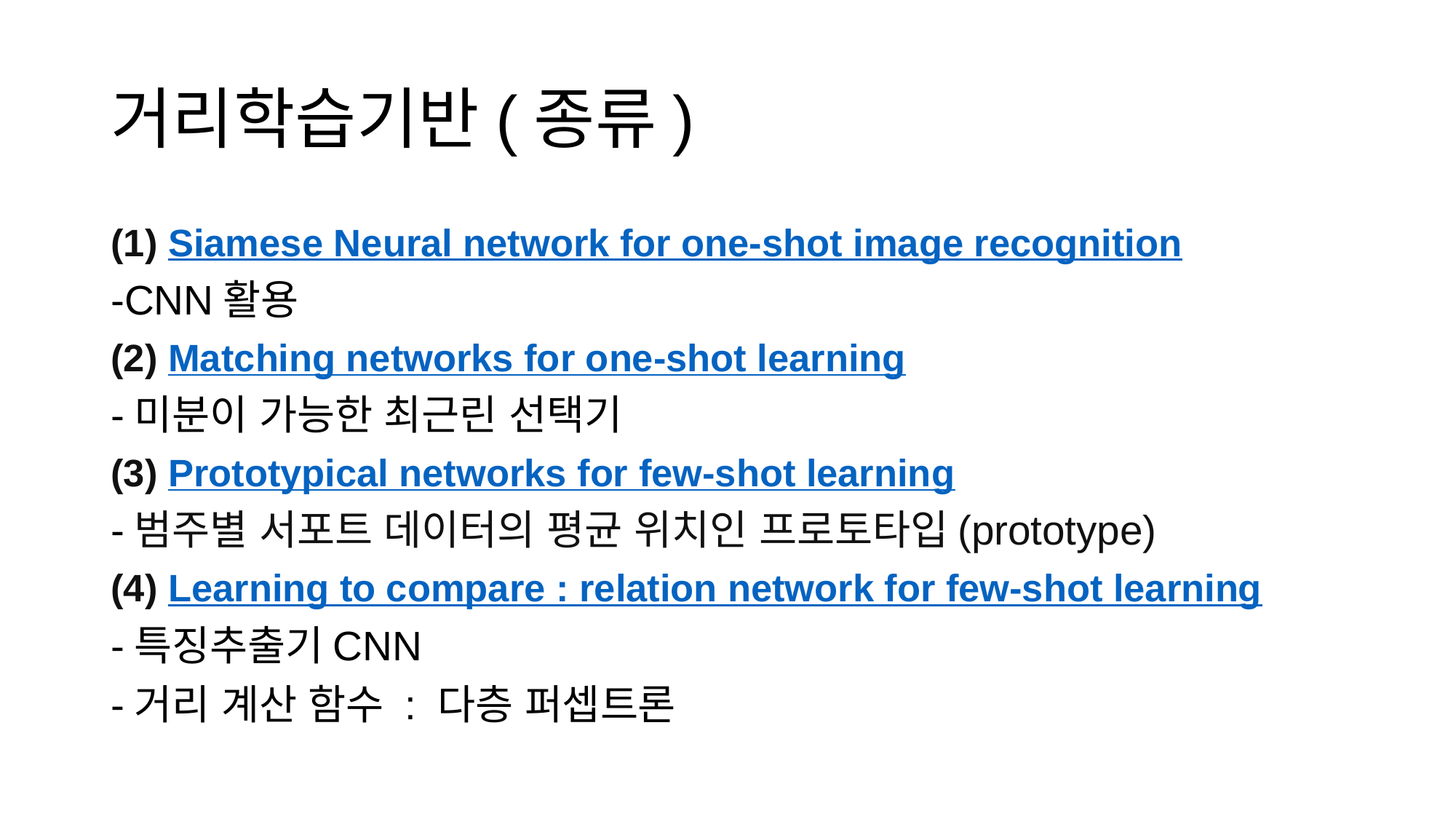

# 거리학습기반(종류)
(1) Siamese Neural network for one-shot image recognition
-CNN활용
(2) Matching networks for one-shot learning
-미분이 가능한 최근린 선택기
(3) Prototypical networks for few-shot learning
-범주별 서포트 데이터의 평균 위치인 프로토타입(prototype)
(4) Learning to compare : relation network for few-shot learning
-특징추출기CNN
-거리 계산 함수 : 다층 퍼셉트론